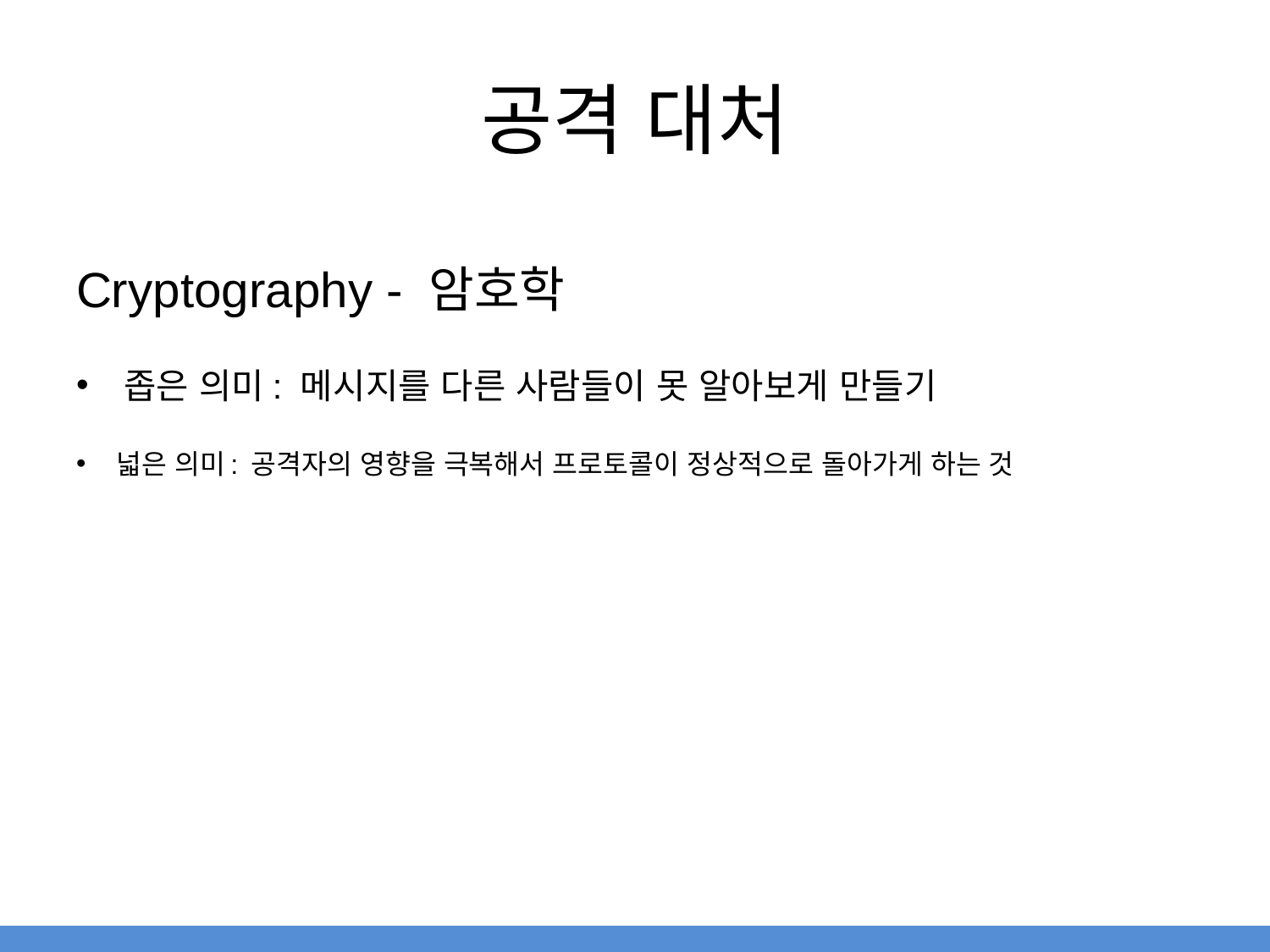

# 공격 대처
Cryptography - 암호학

좁은 의미: 메시지를 다른 사람들이 못 알아보게 만들기

넓은 의미: 공격자의 영향을 극복해서 프로토콜이 정상적으로 돌아가게 하는 것